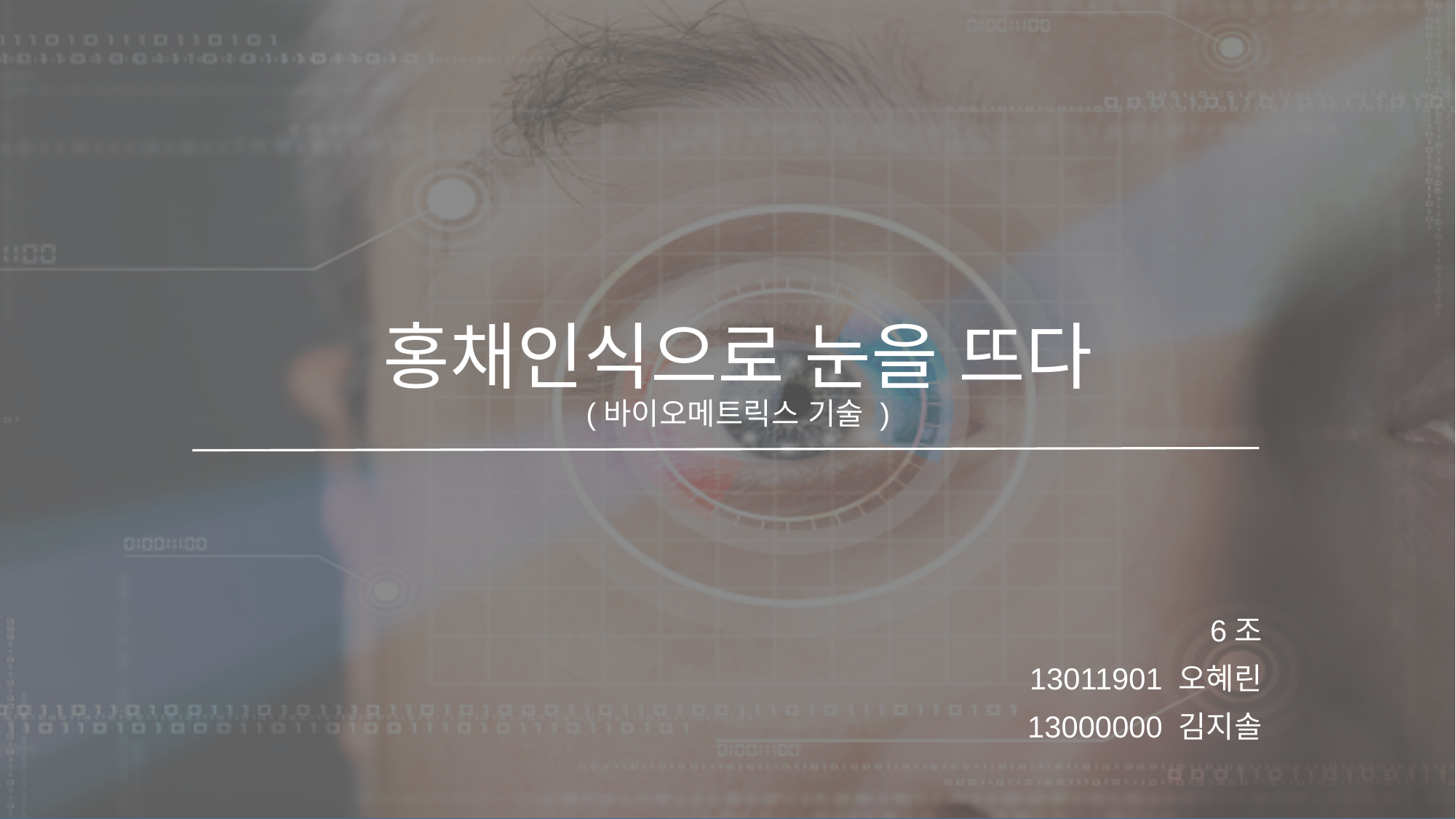

# 홍채인식으로 눈을 뜨다 (바이오메트릭스 기술 )
6조
13011901 오혜린
13000000 김지솔